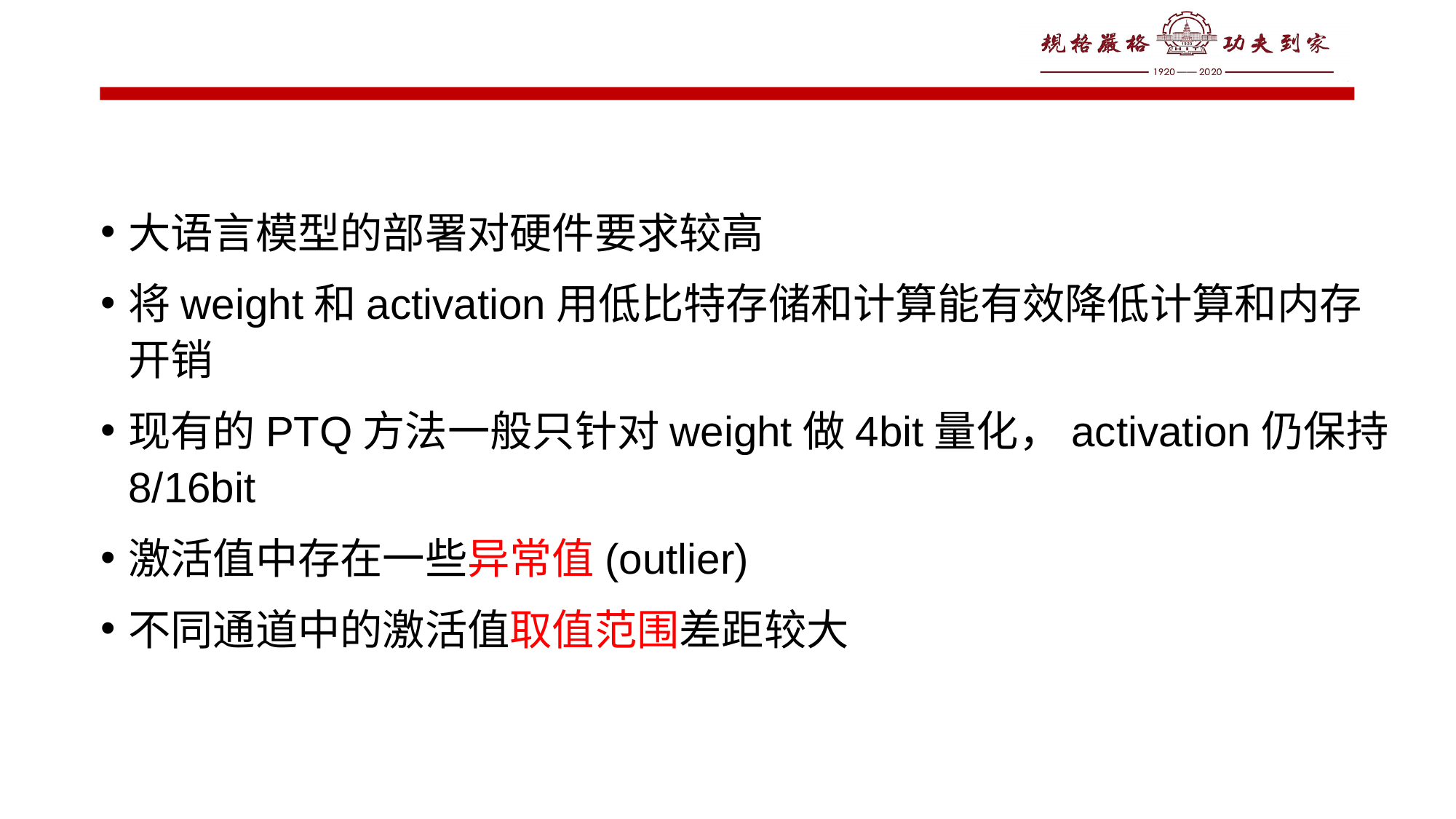

大语言模型的部署对硬件要求较高
将weight和activation用低比特存储和计算能有效降低计算和内存开销
现有的PTQ方法一般只针对weight做4bit量化，activation仍保持8/16bit
激活值中存在一些异常值(outlier)
不同通道中的激活值取值范围差距较大